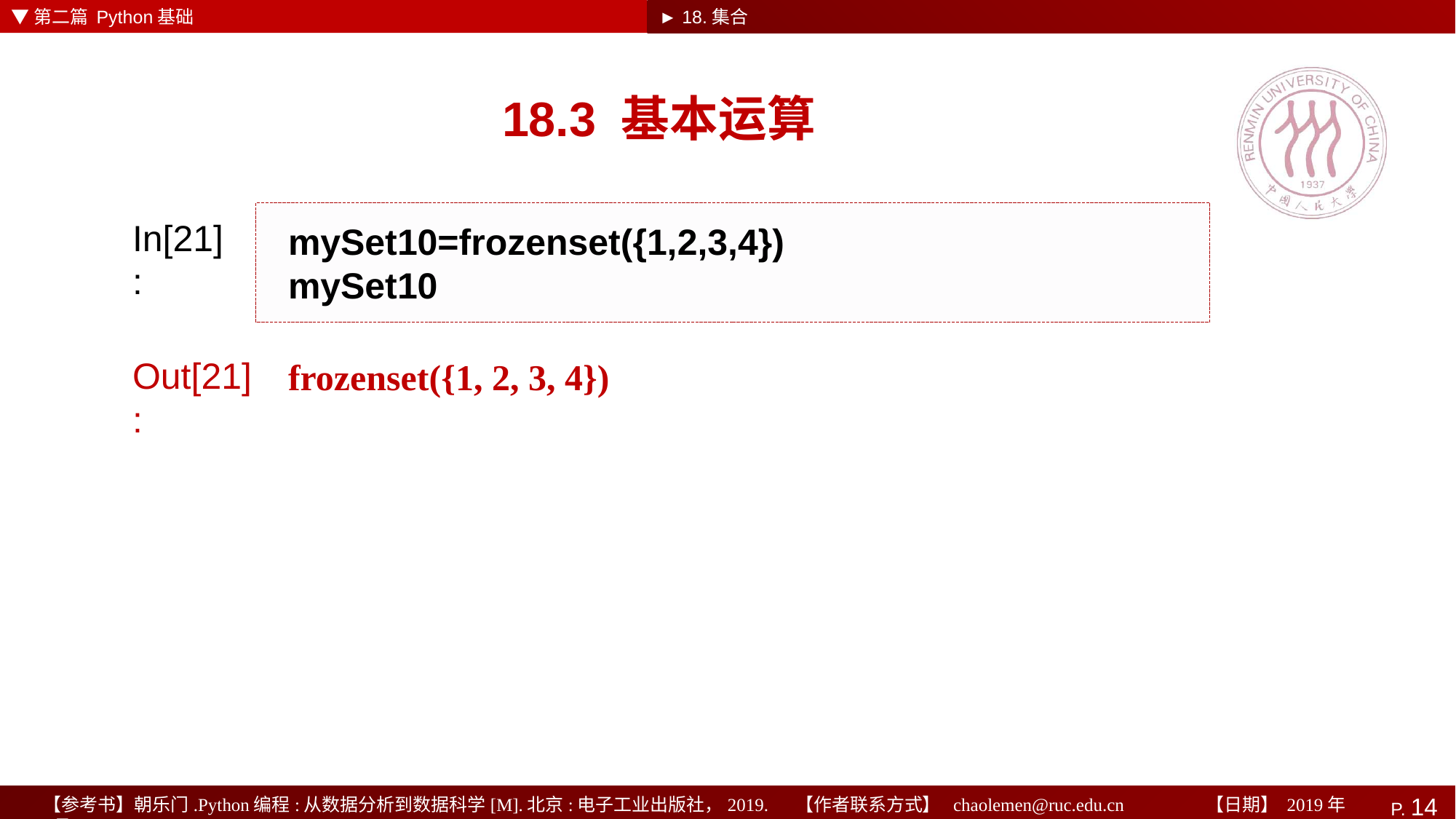

▼第二篇 Python基础
► 18.集合
# 18.3 基本运算
mySet10=frozenset({1,2,3,4})
mySet10
In[21]:
frozenset({1, 2, 3, 4})
Out[21]: